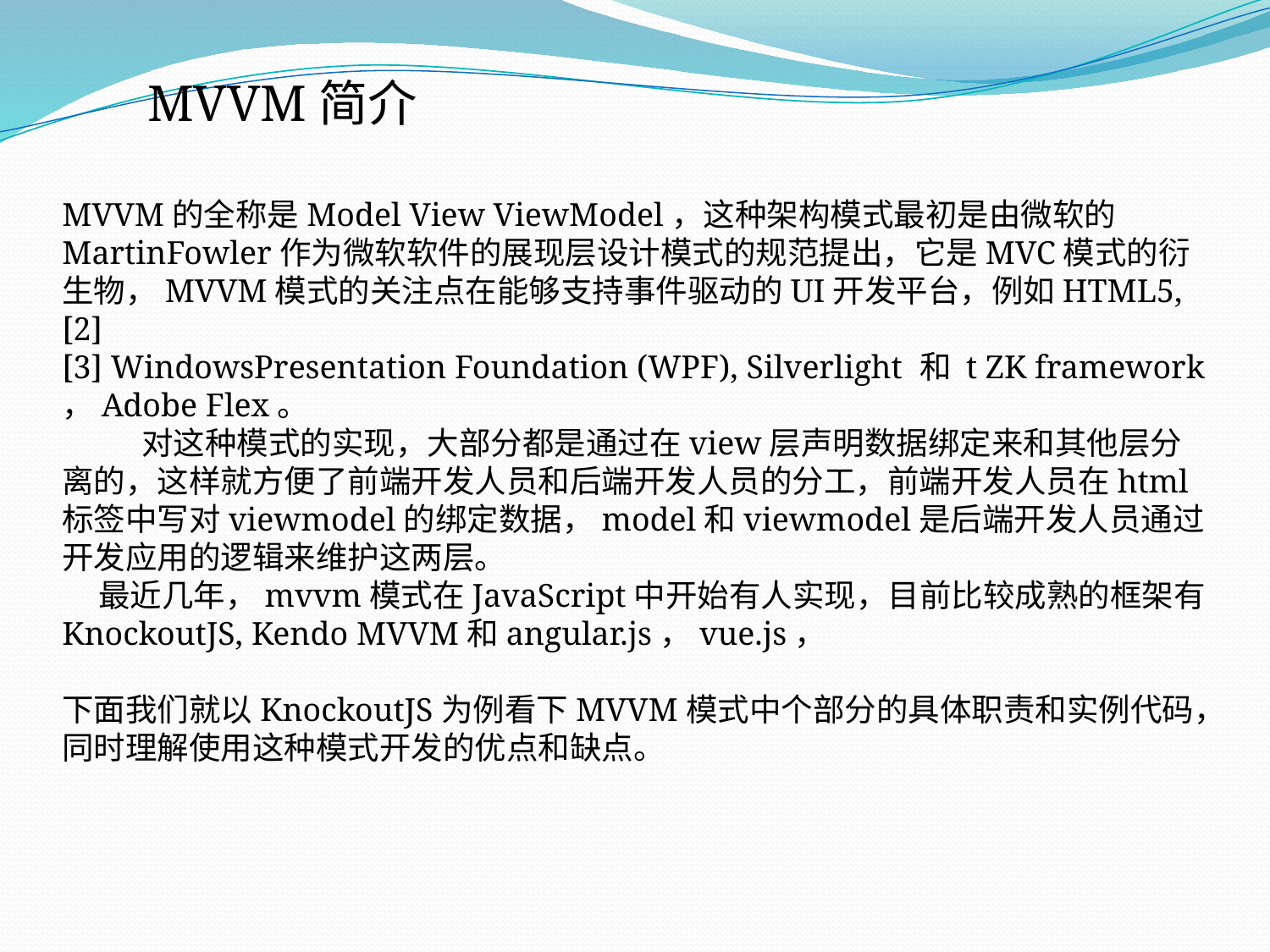

MVVM简介
MVVM的全称是Model View ViewModel，这种架构模式最初是由微软的MartinFowler作为微软软件的展现层设计模式的规范提出，它是MVC模式的衍生物，MVVM模式的关注点在能够支持事件驱动的UI开发平台，例如HTML5,[2][3] WindowsPresentation Foundation (WPF), Silverlight 和 t ZK framework，Adobe Flex。
          对这种模式的实现，大部分都是通过在view层声明数据绑定来和其他层分离的，这样就方便了前端开发人员和后端开发人员的分工，前端开发人员在html标签中写对viewmodel的绑定数据，model和viewmodel是后端开发人员通过开发应用的逻辑来维护这两层。
    最近几年，mvvm模式在JavaScript中开始有人实现，目前比较成熟的框架有KnockoutJS, Kendo MVVM和angular.js，vue.js，

下面我们就以KnockoutJS为例看下MVVM模式中个部分的具体职责和实例代码，同时理解使用这种模式开发的优点和缺点。